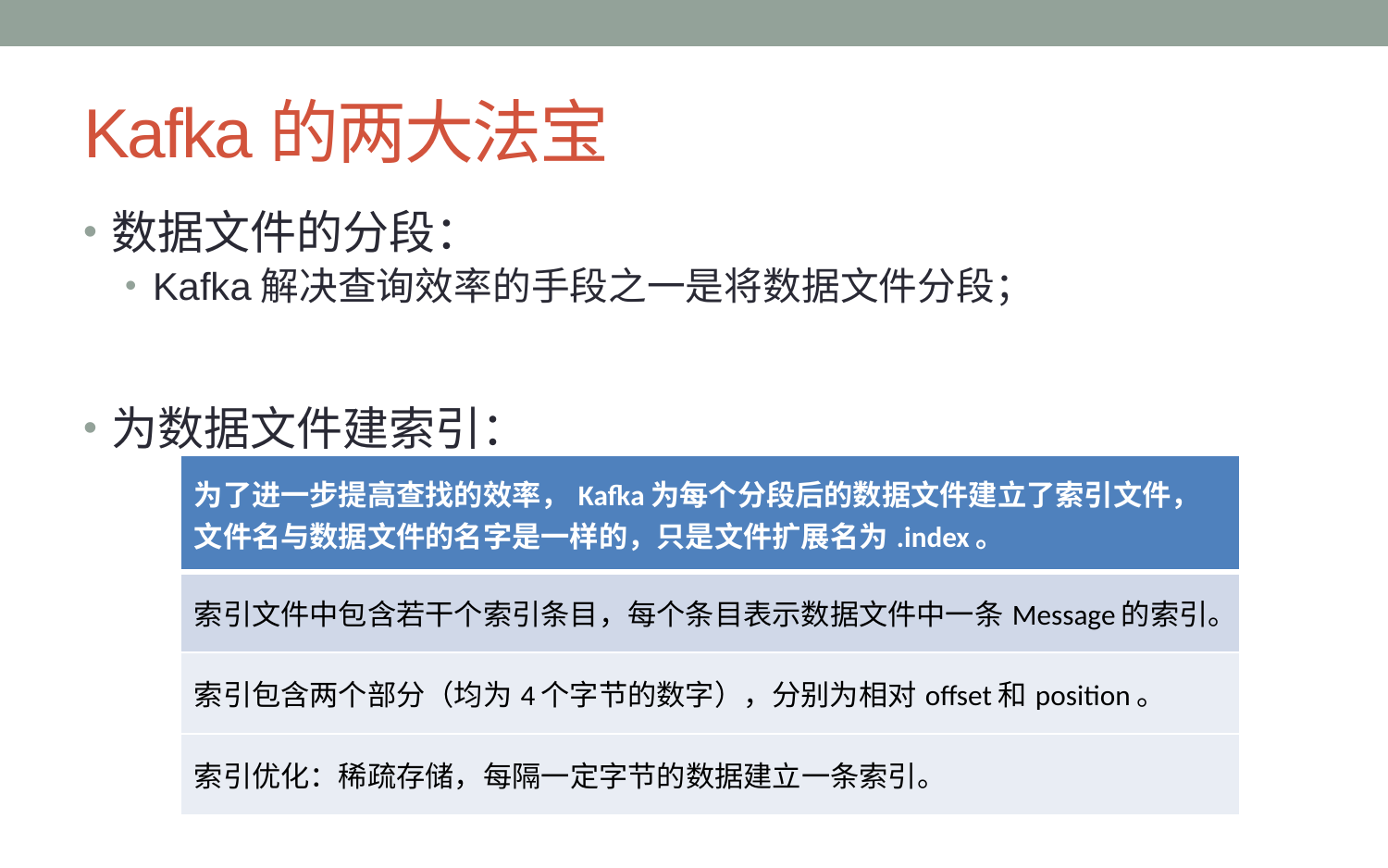

# Kafka的两大法宝
数据文件的分段：
Kafka解决查询效率的手段之一是将数据文件分段；

为数据文件建索引：

| 为了进一步提高查找的效率，Kafka为每个分段后的数据文件建立了索引文件，文件名与数据文件的名字是一样的，只是文件扩展名为.index。 |
| --- |
| 索引文件中包含若干个索引条目，每个条目表示数据文件中一条Message的索引。 |
| 索引包含两个部分（均为4个字节的数字），分别为相对offset和position。 |
| 索引优化：稀疏存储，每隔一定字节的数据建立一条索引。 |